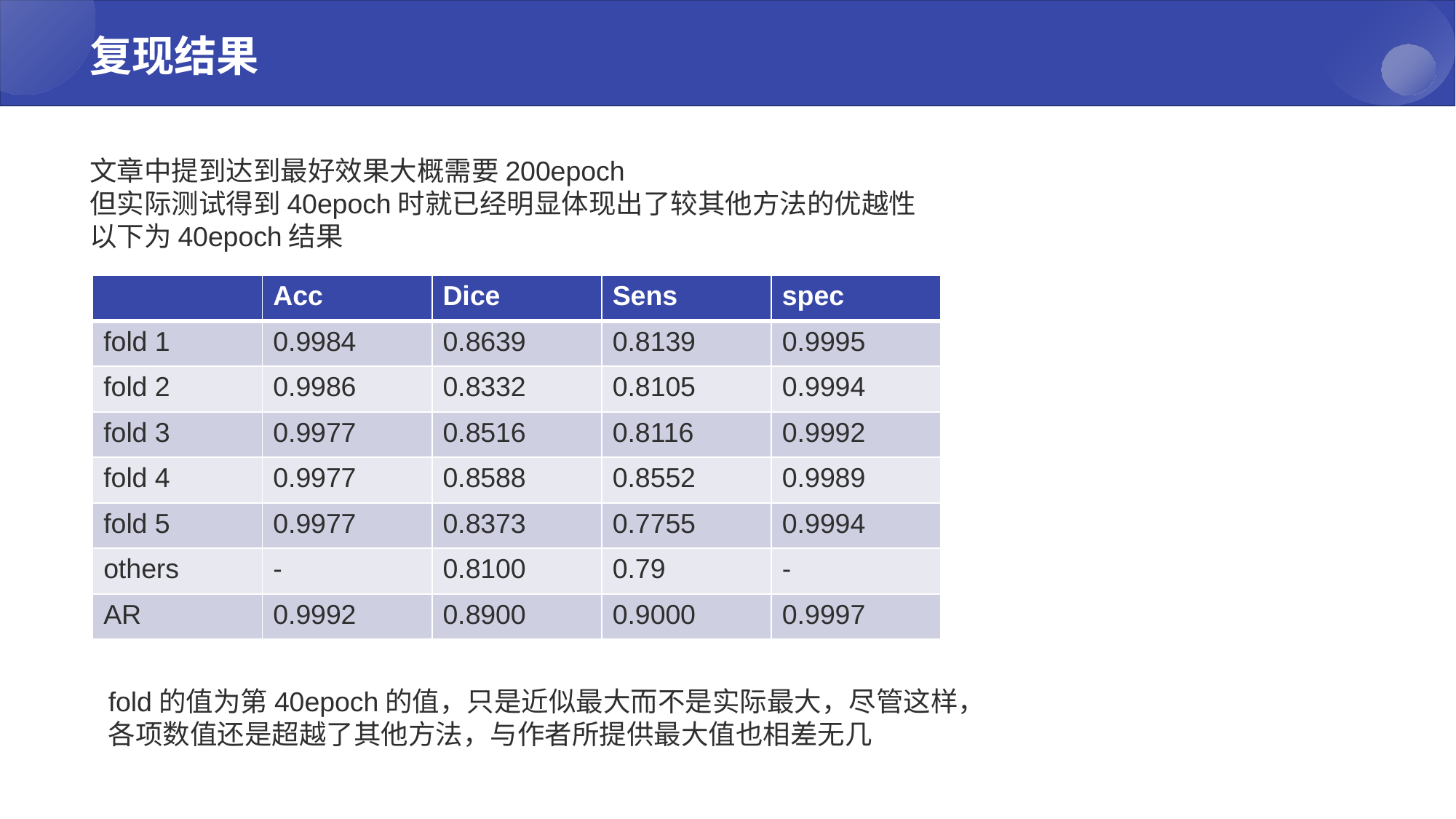

# 复现结果
文章中提到达到最好效果大概需要200epoch
但实际测试得到40epoch时就已经明显体现出了较其他方法的优越性
以下为40epoch结果
|  | Acc | Dice | Sens | spec |
| --- | --- | --- | --- | --- |
| fold 1 | 0.9984 | 0.8639 | 0.8139 | 0.9995 |
| fold 2 | 0.9986 | 0.8332 | 0.8105 | 0.9994 |
| fold 3 | 0.9977 | 0.8516 | 0.8116 | 0.9992 |
| fold 4 | 0.9977 | 0.8588 | 0.8552 | 0.9989 |
| fold 5 | 0.9977 | 0.8373 | 0.7755 | 0.9994 |
| others | - | 0.8100 | 0.79 | - |
| AR | 0.9992 | 0.8900 | 0.9000 | 0.9997 |
fold的值为第40epoch的值，只是近似最大而不是实际最大，尽管这样，各项数值还是超越了其他方法，与作者所提供最大值也相差无几